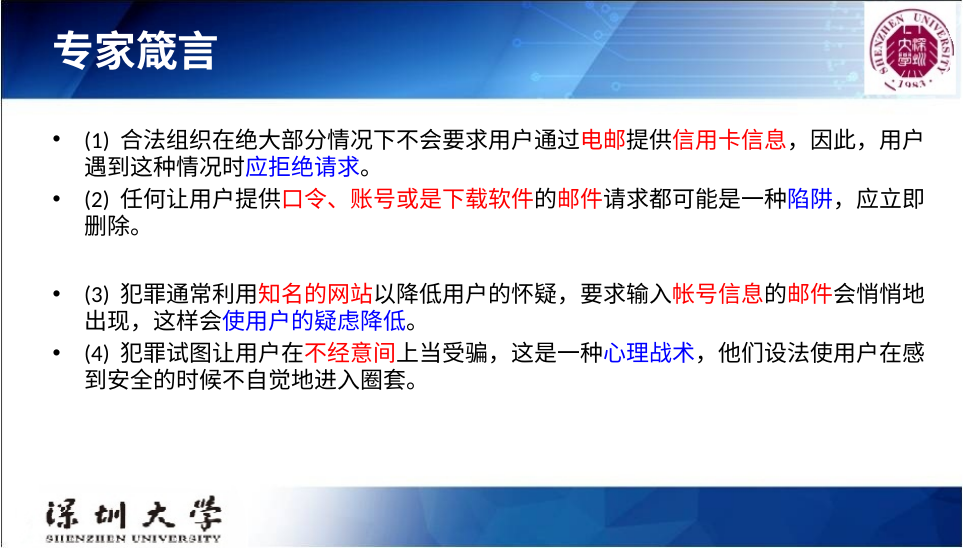

# 专家箴言
(1) 合法组织在绝大部分情况下不会要求用户通过电邮提供信用卡信息，因此，用户遇到这种情况时应拒绝请求。
(2) 任何让用户提供口令、账号或是下载软件的邮件请求都可能是一种陷阱，应立即删除。

(3) 犯罪通常利用知名的网站以降低用户的怀疑，要求输入帐号信息的邮件会悄悄地出现，这样会使用户的疑虑降低。
(4) 犯罪试图让用户在不经意间上当受骗，这是一种心理战术，他们设法使用户在感到安全的时候不自觉地进入圈套。
321